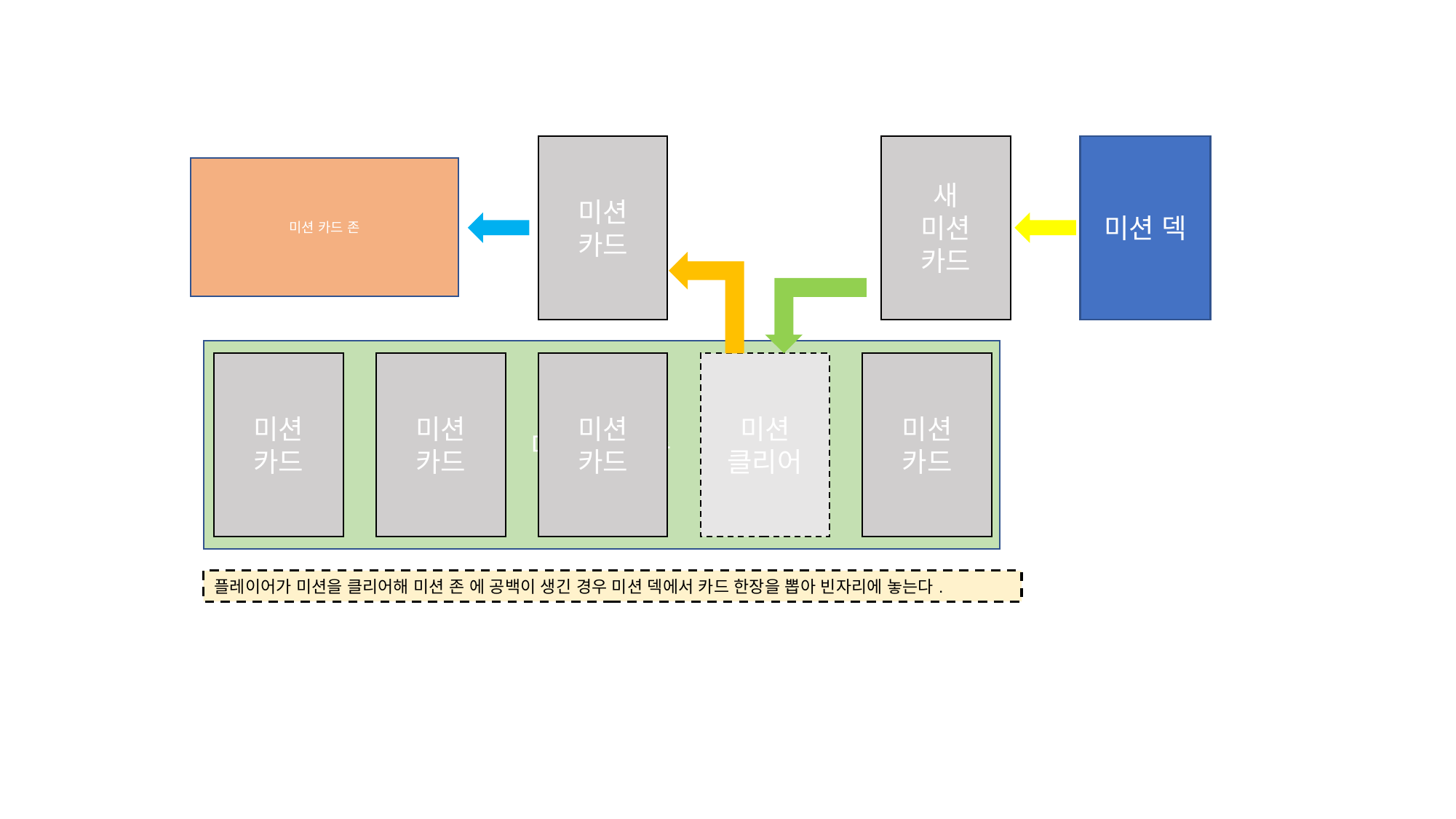

미션
카드
새
미션
카드
미션 덱
미션 카드 존

미션 카드 존
미션
카드
미션
카드
미션
카드
미션
클리어
미션
카드
플레이어가 미션을 클리어해 미션 존 에 공백이 생긴 경우 미션 덱에서 카드 한장을 뽑아 빈자리에 놓는다.